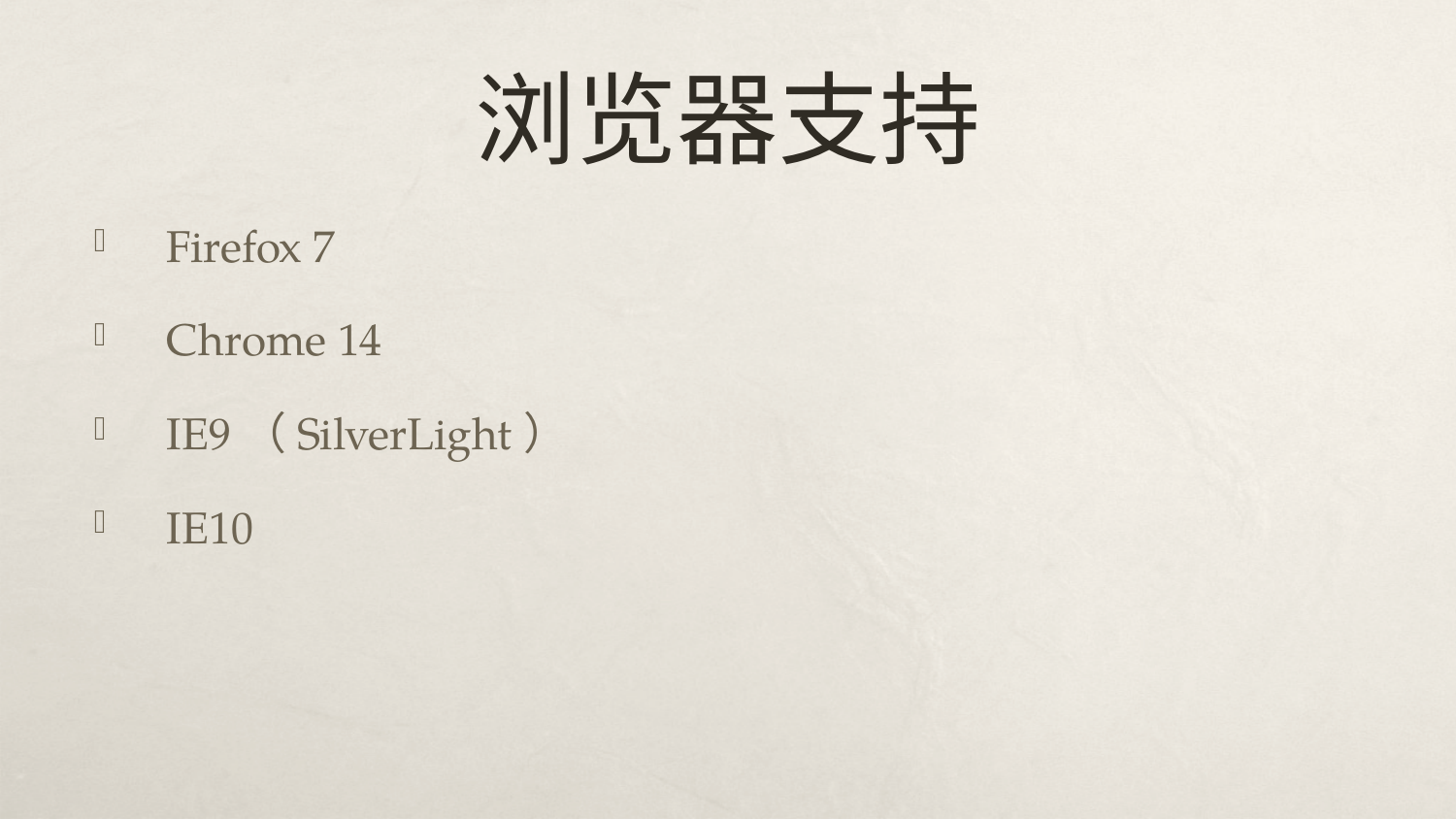

# 浏览器支持
Firefox 7
Chrome 14
IE9（SilverLight）
IE10